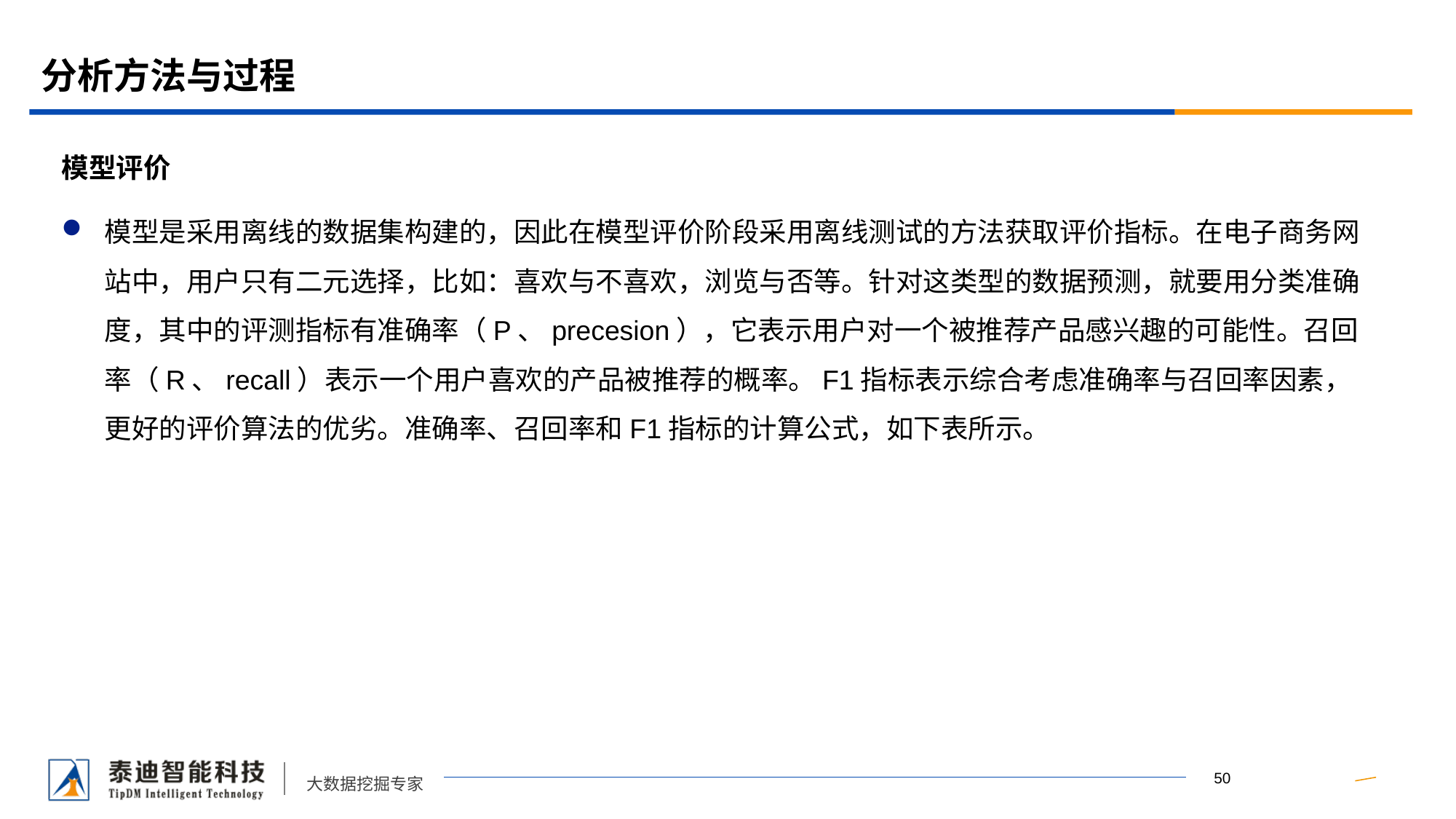

# 分析方法与过程
模型评价
模型是采用离线的数据集构建的，因此在模型评价阶段采用离线测试的方法获取评价指标。在电子商务网站中，用户只有二元选择，比如：喜欢与不喜欢，浏览与否等。针对这类型的数据预测，就要用分类准确度，其中的评测指标有准确率（P、precesion），它表示用户对一个被推荐产品感兴趣的可能性。召回率（R、recall）表示一个用户喜欢的产品被推荐的概率。F1指标表示综合考虑准确率与召回率因素，更好的评价算法的优劣。准确率、召回率和F1指标的计算公式，如下表所示。